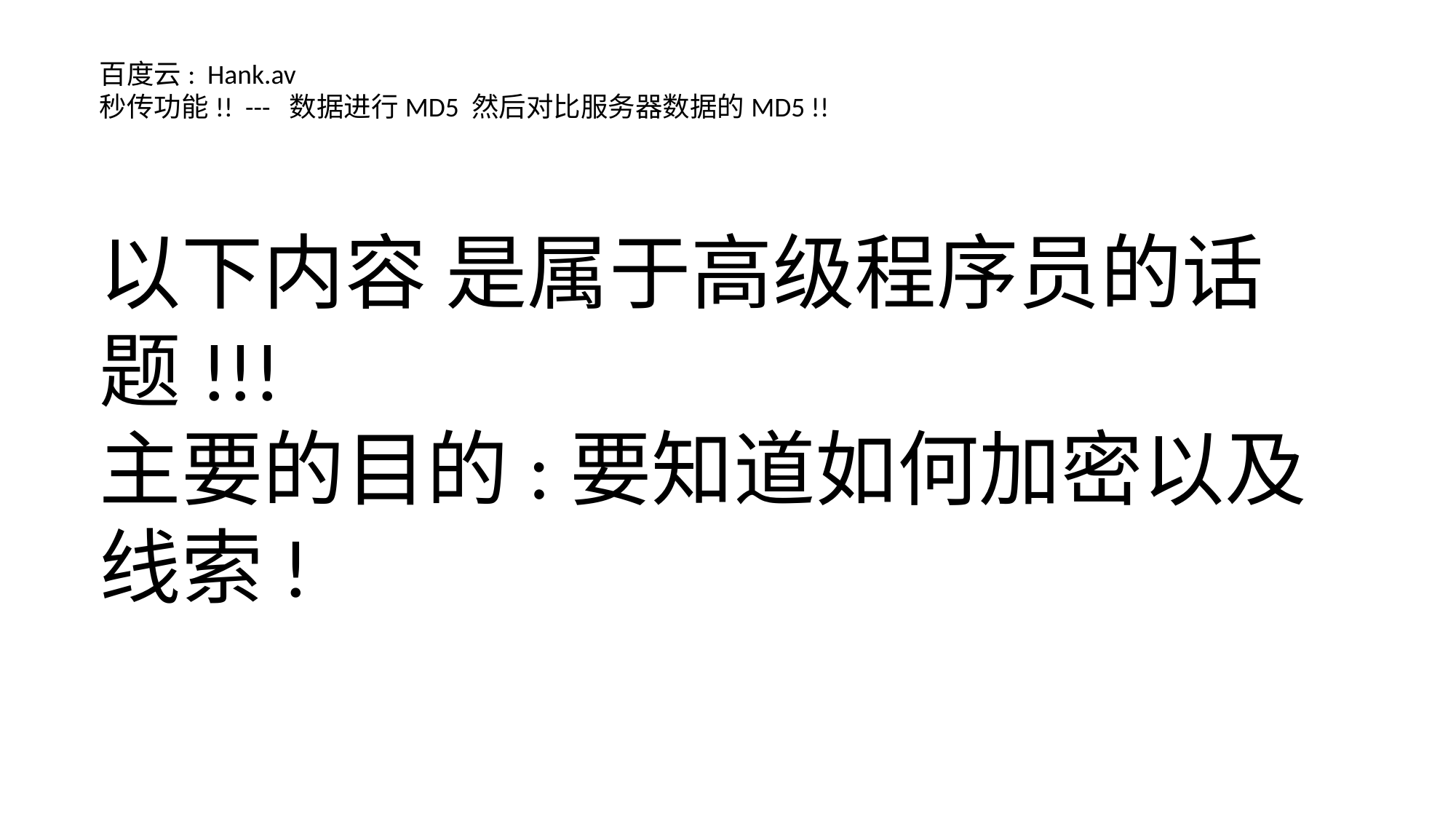

百度云:  Hank.av
秒传功能!!  ---  数据进行MD5 然后对比服务器数据的MD5 !!

以下内容 是属于高级程序员的话题!!!
主要的目的:要知道如何加密以及线索!